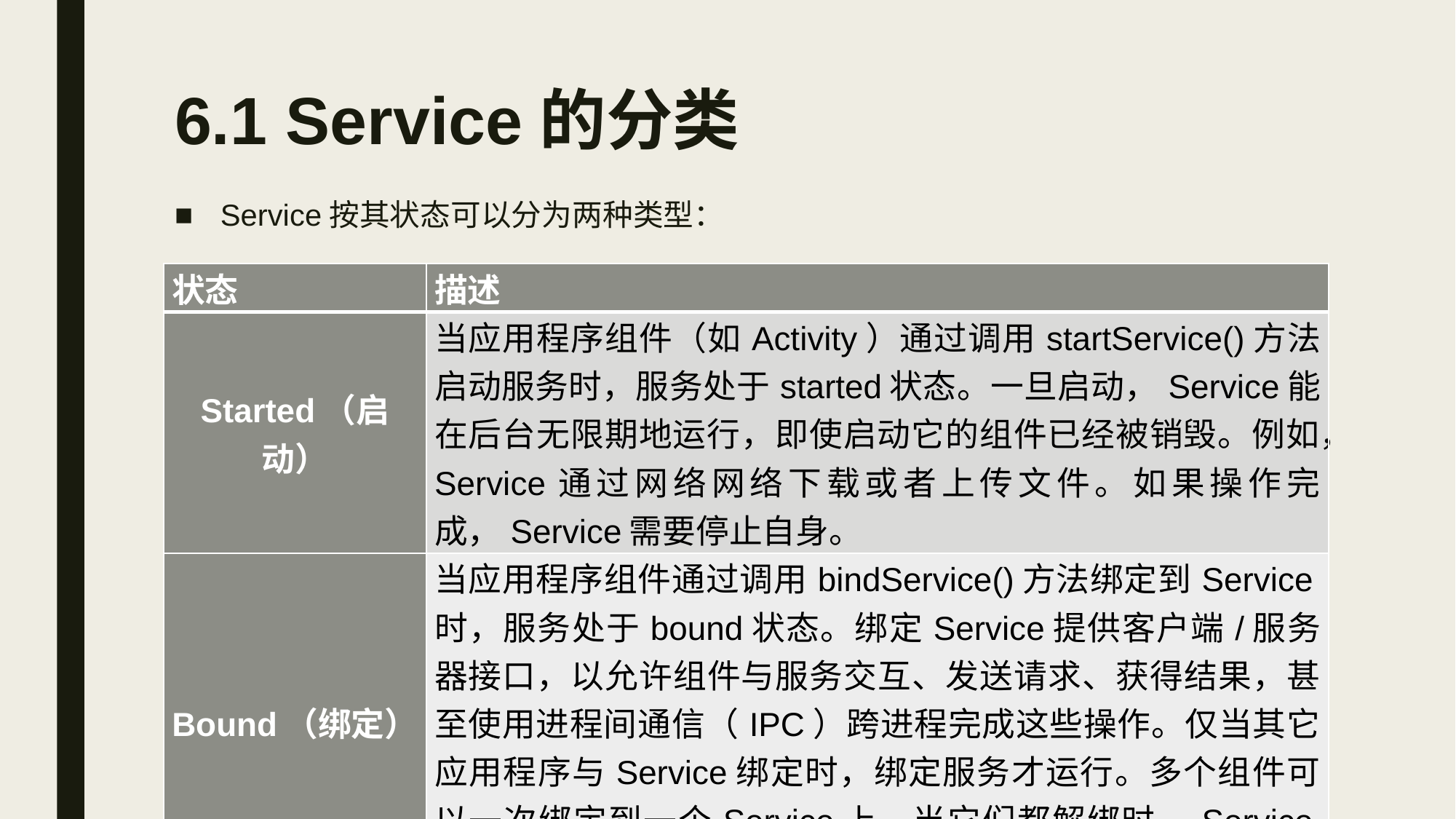

# 6.1 Service的分类
Service按其状态可以分为两种类型：

| 状态 | 描述 |
| --- | --- |
| Started（启动） | 当应用程序组件（如Activity）通过调用startService()方法启动服务时，服务处于started状态。一旦启动，Service能在后台无限期地运行，即使启动它的组件已经被销毁。例如，Service通过网络网络下载或者上传文件。如果操作完成，Service需要停止自身。 |
| Bound（绑定） | 当应用程序组件通过调用bindService()方法绑定到Service时，服务处于bound状态。绑定Service提供客户端/服务器接口，以允许组件与服务交互、发送请求、获得结果，甚至使用进程间通信（IPC）跨进程完成这些操作。仅当其它应用程序与Service绑定时，绑定服务才运行。多个组件可以一次绑定到一个Service上，当它们都解绑时，Service被销毁。 |